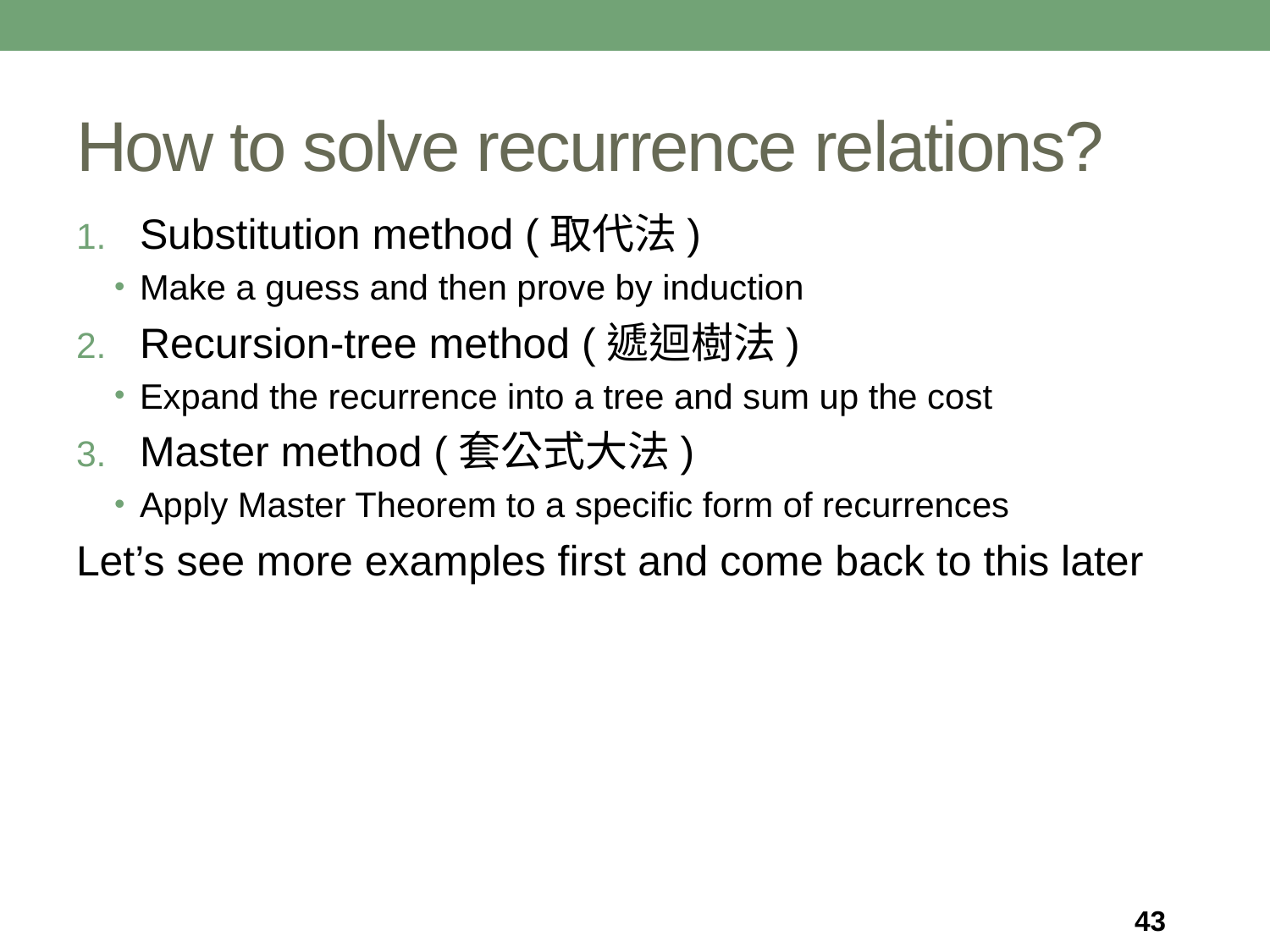

# How to solve recurrence relations?
Substitution method (取代法)
Make a guess and then prove by induction
Recursion-tree method (遞迴樹法)
Expand the recurrence into a tree and sum up the cost
Master method (套公式大法)
Apply Master Theorem to a specific form of recurrences
Let’s see more examples first and come back to this later

43